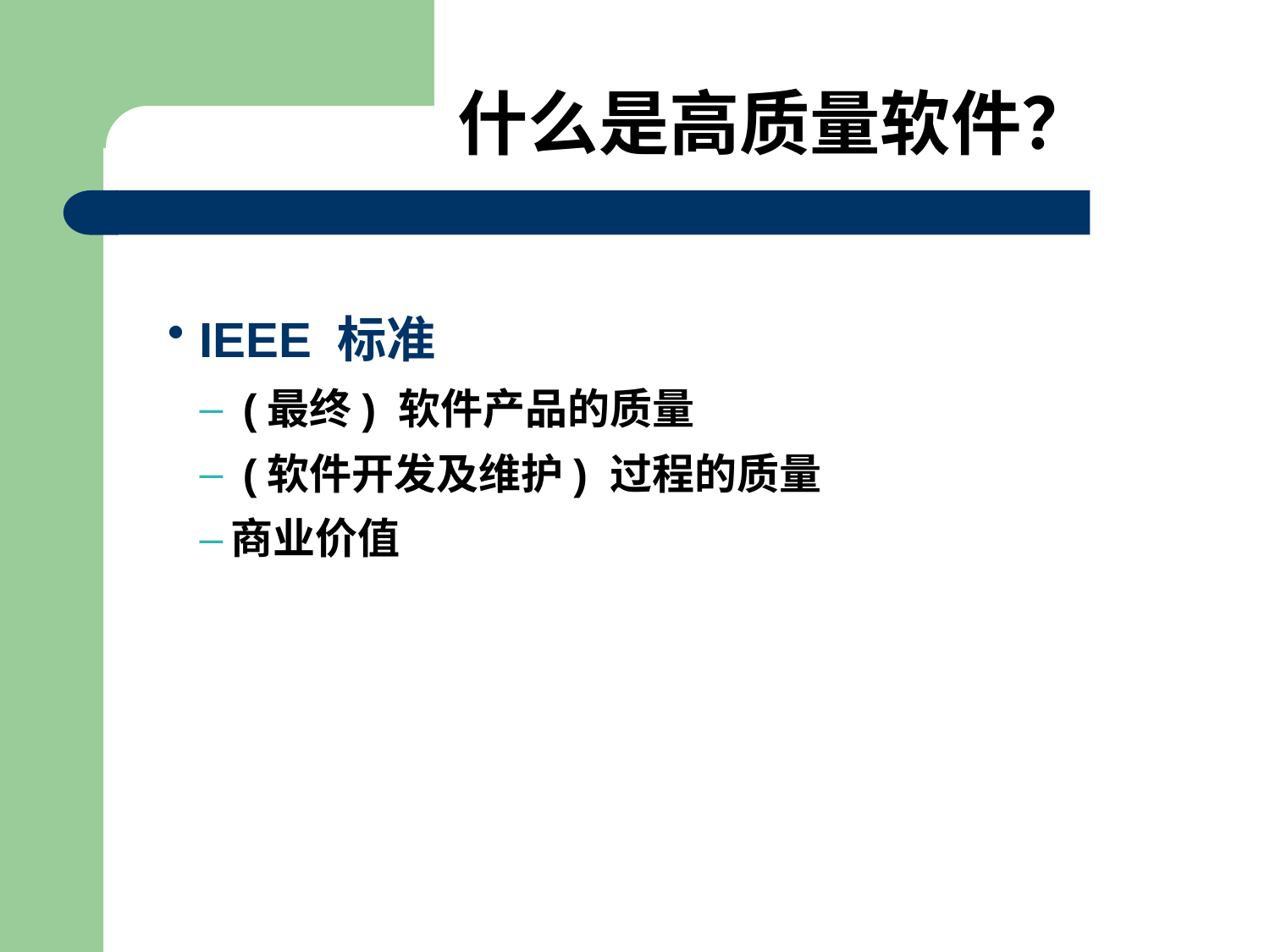

# 什么是高质量软件？
IEEE 标准
 (最终) 软件产品的质量
 (软件开发及维护) 过程的质量
商业价值

35